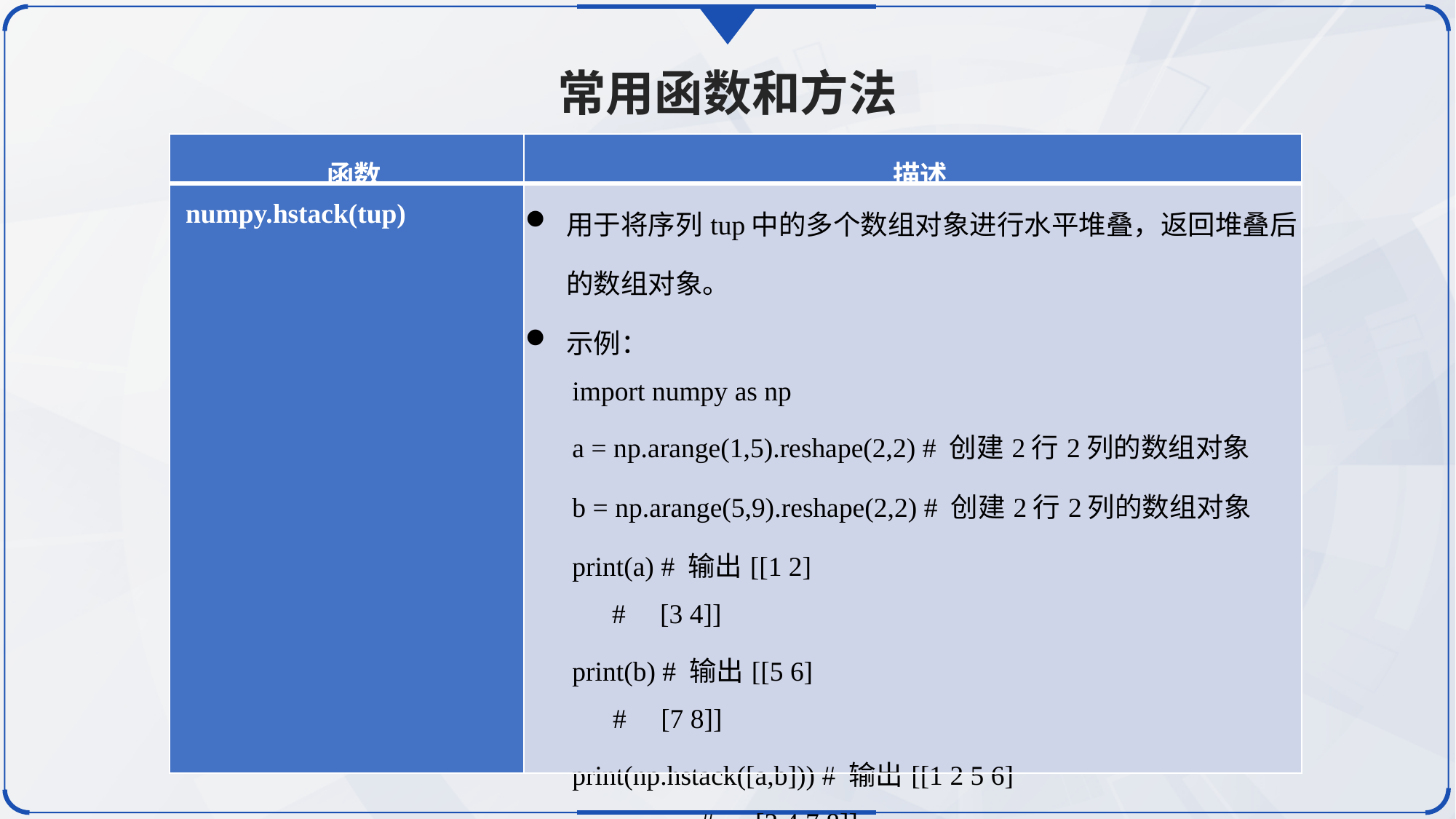

常用函数和方法
| 函数 | 描述 |
| --- | --- |
| numpy.hstack(tup) | 用于将序列tup中的多个数组对象进行水平堆叠，返回堆叠后的数组对象。 示例： import numpy as np a = np.arange(1,5).reshape(2,2) # 创建2行2列的数组对象 b = np.arange(5,9).reshape(2,2) # 创建2行2列的数组对象 print(a) # 输出[[1 2] # [3 4]] print(b) # 输出[[5 6] # [7 8]] print(np.hstack([a,b])) # 输出[[1 2 5 6] # [3 4 7 8]] |